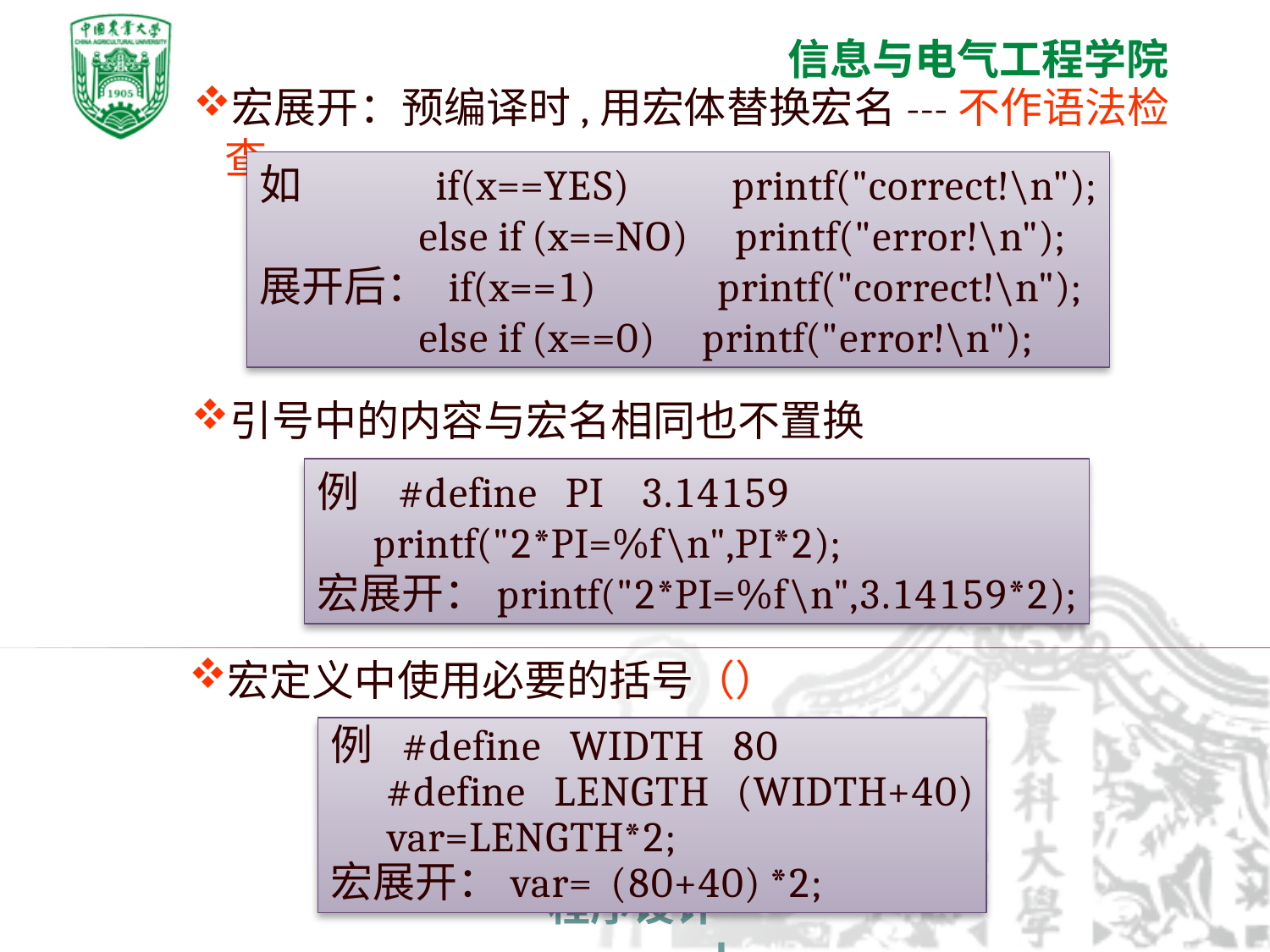

宏展开：预编译时,用宏体替换宏名---不作语法检查
如             if(x==YES)           printf("correct!\n");
                 else if (x==NO)     printf("error!\n");
展开后： if(x==1)             printf("correct!\n");
                 else if (x==0)     printf("error!\n");
引号中的内容与宏名相同也不置换
例   #define   PI    3.14159
      printf("2*PI=%f\n",PI*2);
宏展开：printf("2*PI=%f\n",3.14159*2);
宏定义中使用必要的括号（）
例  #define   WIDTH   80
      #define   LENGTH   (WIDTH+40)
      var=LENGTH*2;
宏展开：var=  (80+40) *2;